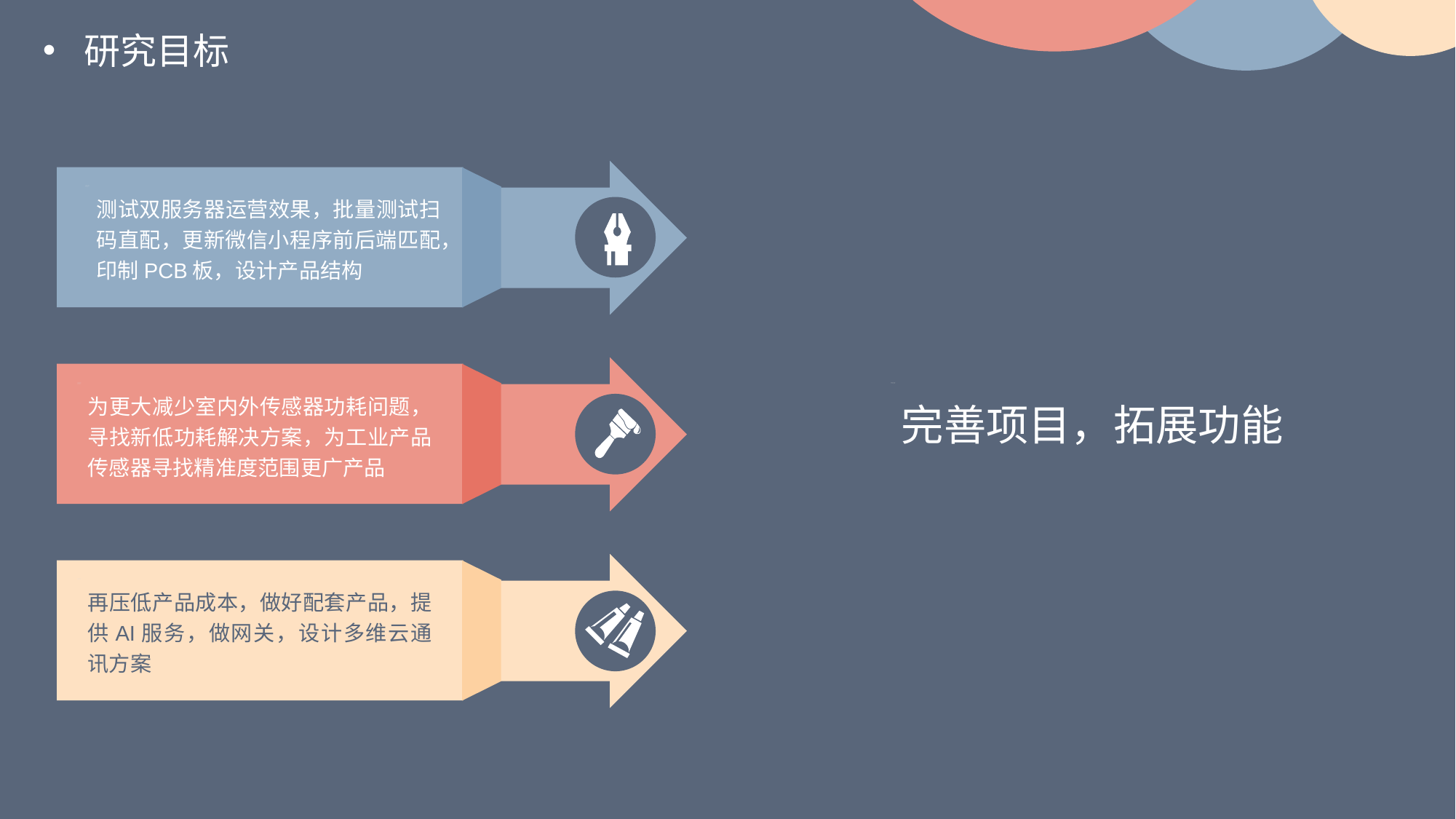

研究目标

测试双服务器运营效果，批量测试扫码直配，更新微信小程序前后端匹配，印制PCB板，设计产品结构

为更大减少室内外传感器功耗问题，寻找新低功耗解决方案，为工业产品传感器寻找精准度范围更广产品
完善项目，拓展功能

再压低产品成本，做好配套产品，提供AI服务，做网关，设计多维云通讯方案